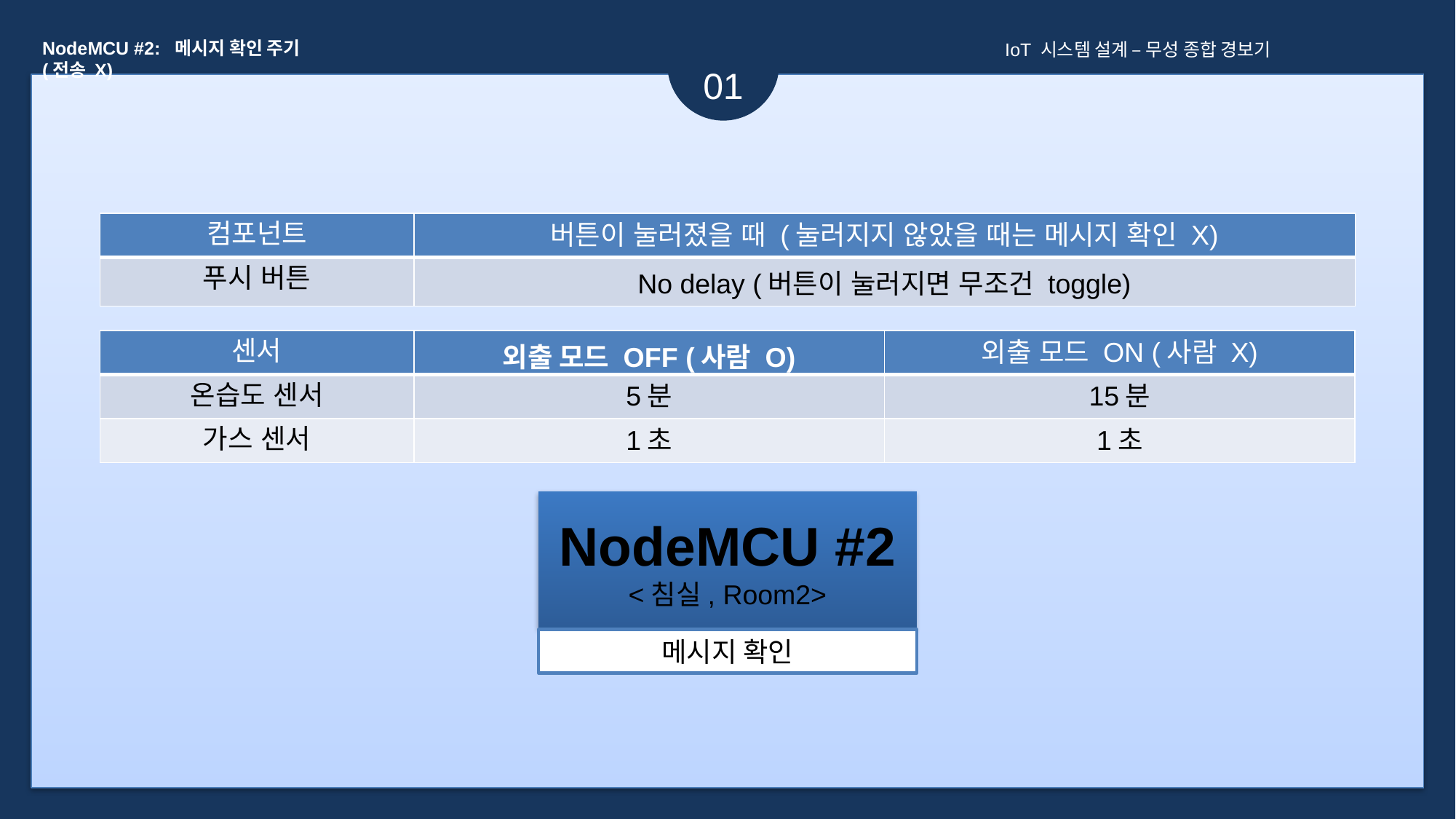

NodeMCU #2:  메시지 확인 주기 (전송 X)
IoT 시스템 설계 – 무성 종합 경보기
01

| 컴포넌트 | 버튼이 눌러졌을 때 (눌러지지 않았을 때는 메시지 확인 X) |
| --- | --- |
| 푸시 버튼 | No delay (버튼이 눌러지면 무조건 toggle) |
| 센서 | 외출 모드 OFF (사람 O) | 외출 모드 ON (사람 X) |
| --- | --- | --- |
| 온습도 센서 | 5분 | 15분 |
| 가스 센서 | 1초 | 1초 |
NodeMCU #2
<침실, Room2>
메시지 확인